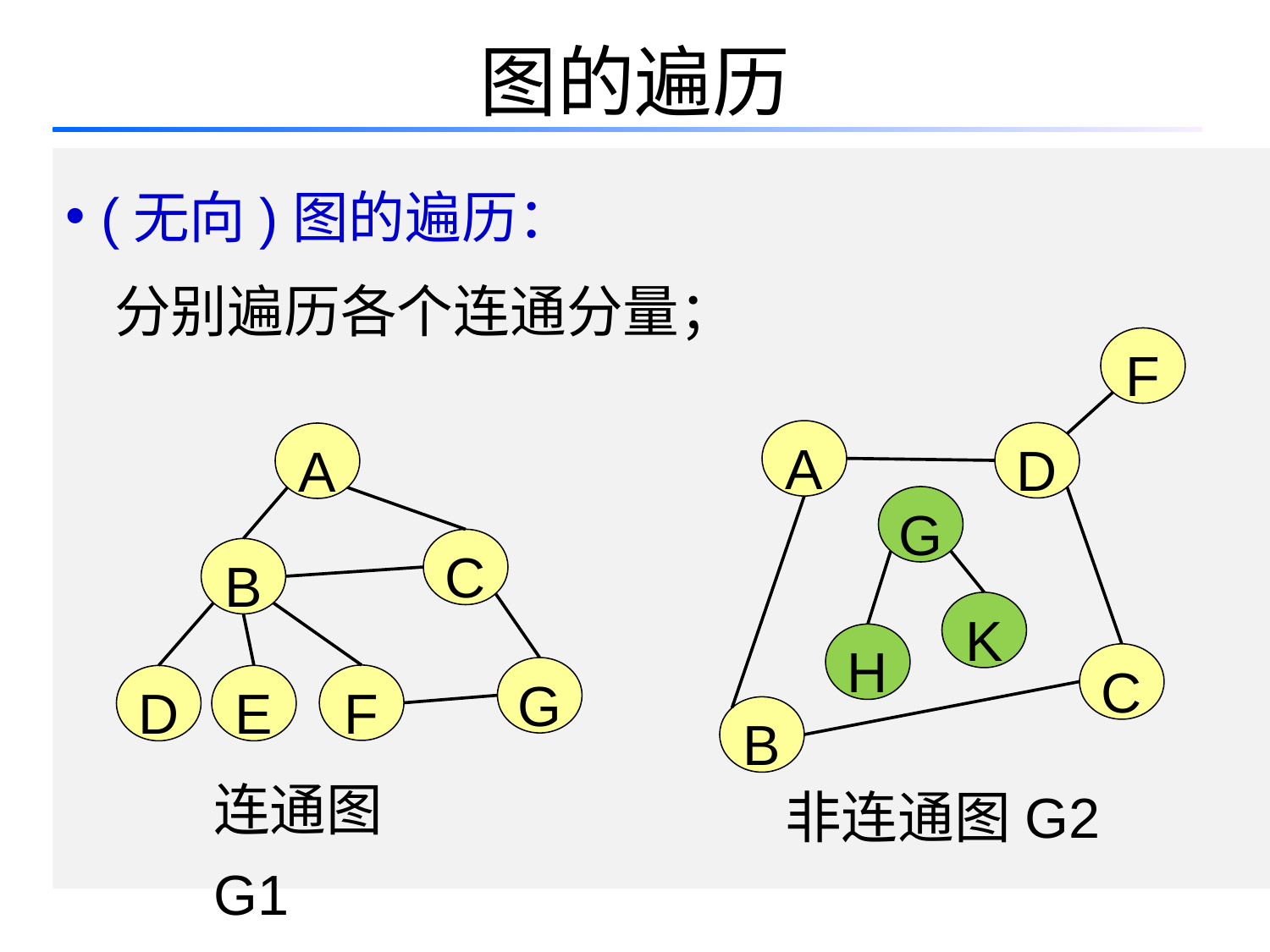

# 图的遍历

 (无向)图的遍历：
  分别遍历各个连通分量；
F
A
D
A
G
C
B
K
H
C
G
F
D
E
B
连通图G1
非连通图G2